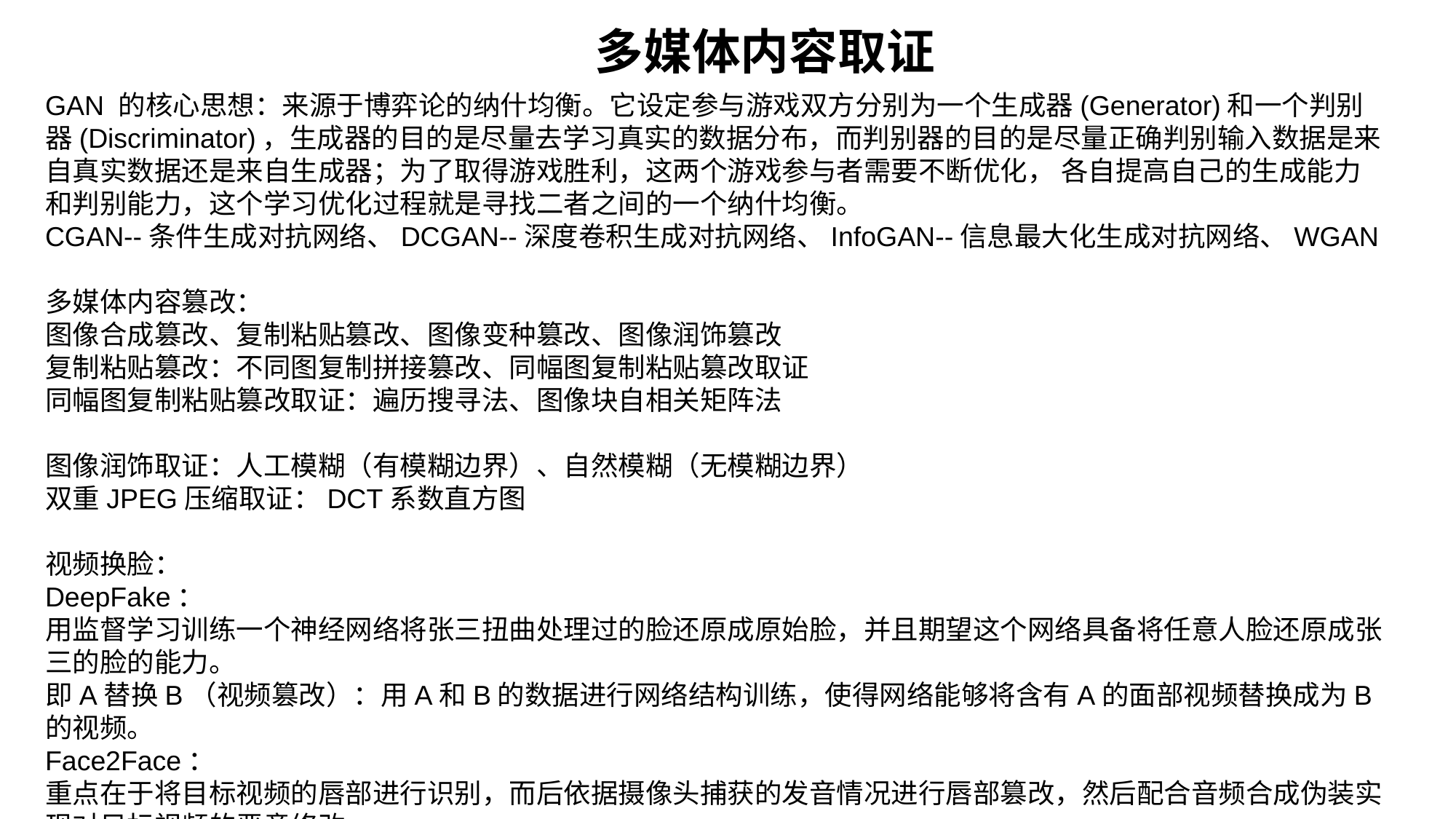

多媒体内容取证
GAN 的核心思想：来源于博弈论的纳什均衡。它设定参与游戏双方分别为一个生成器(Generator)和一个判别器(Discriminator)，生成器的目的是尽量去学习真实的数据分布，而判别器的目的是尽量正确判别输入数据是来自真实数据还是来自生成器；为了取得游戏胜利，这两个游戏参与者需要不断优化， 各自提高自己的生成能力和判别能力，这个学习优化过程就是寻找二者之间的一个纳什均衡。
CGAN--条件生成对抗网络、DCGAN--深度卷积生成对抗网络、InfoGAN--信息最大化生成对抗网络、WGAN

多媒体内容篡改：
图像合成篡改、复制粘贴篡改、图像变种篡改、图像润饰篡改
复制粘贴篡改：不同图复制拼接篡改、同幅图复制粘贴篡改取证
同幅图复制粘贴篡改取证：遍历搜寻法、图像块自相关矩阵法

图像润饰取证：人工模糊（有模糊边界）、自然模糊（无模糊边界）
双重JPEG压缩取证：DCT系数直方图

视频换脸：
DeepFake：
用监督学习训练一个神经网络将张三扭曲处理过的脸还原成原始脸，并且期望这个网络具备将任意人脸还原成张三的脸的能力。
即A替换B（视频篡改）：用A和B的数据进行网络结构训练，使得网络能够将含有A的面部视频替换成为B的视频。
Face2Face：
重点在于将目标视频的唇部进行识别，而后依据摄像头捕获的发音情况进行唇部篡改，然后配合音频合成伪装实现对目标视频的恶意修改。
即将A的口型和动作替换为B的（对口型）：用A和B的数据进行网络结构训练，使得网络能够依据B的动作修改A的面部参数。

换脸检测：基于远程心率提取的算法、基于闭眼识别的算法、时空特征维度、融合算法、人脸朝向一致性算法、色域一致性算法

面临的问题：
泛化性差、新的换脸方法会修复已有检测方法的特征，使得检测方法不再可靠、可视化能力差，可解释能力差